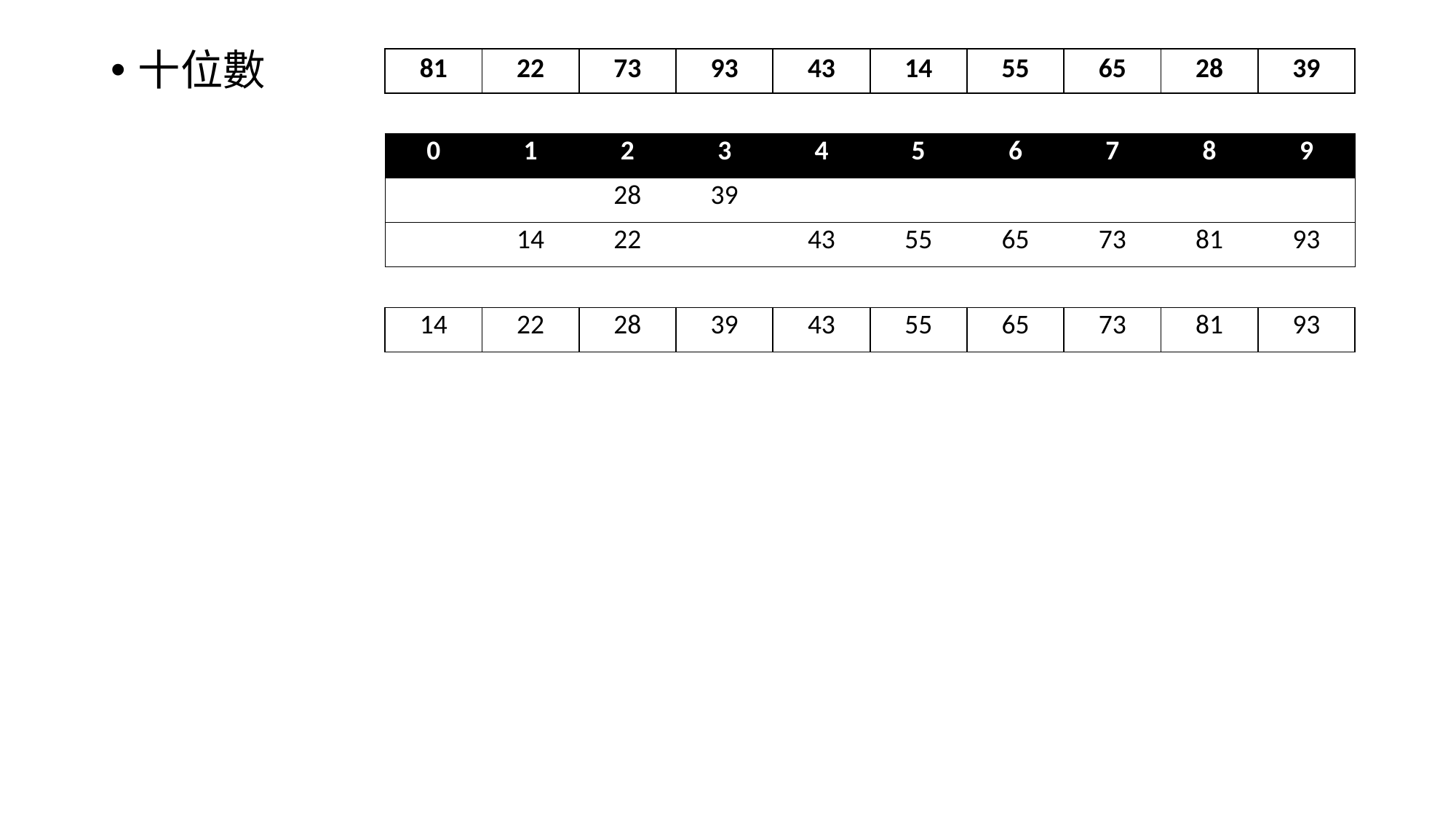

十位數
| 81 | 22 | 73 | 93 | 43 | 14 | 55 | 65 | 28 | 39 |
| --- | --- | --- | --- | --- | --- | --- | --- | --- | --- |
| 0 | 1 | 2 | 3 | 4 | 5 | 6 | 7 | 8 | 9 |
| --- | --- | --- | --- | --- | --- | --- | --- | --- | --- |
|  |  | 28 | 39 |  |  |  |  |  |  |
|  | 14 | 22 |  | 43 | 55 | 65 | 73 | 81 | 93 |
| 14 | 22 | 28 | 39 | 43 | 55 | 65 | 73 | 81 | 93 |
| --- | --- | --- | --- | --- | --- | --- | --- | --- | --- |